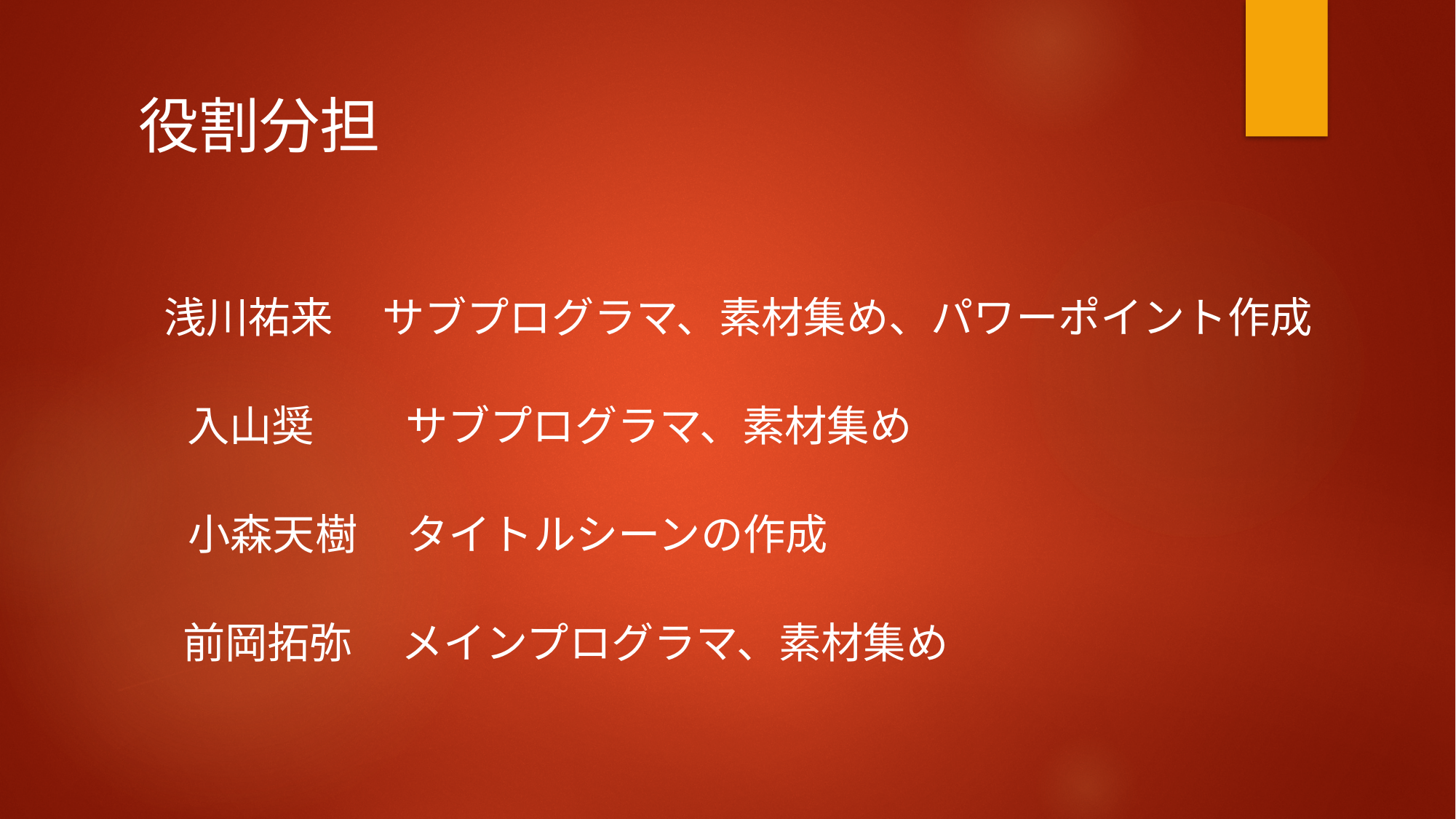

役割分担
浅川祐来	サブプログラマ、素材集め、パワーポイント作成
入山奨	サブプログラマ、素材集め
小森天樹	タイトルシーンの作成
前岡拓弥	メインプログラマ、素材集め